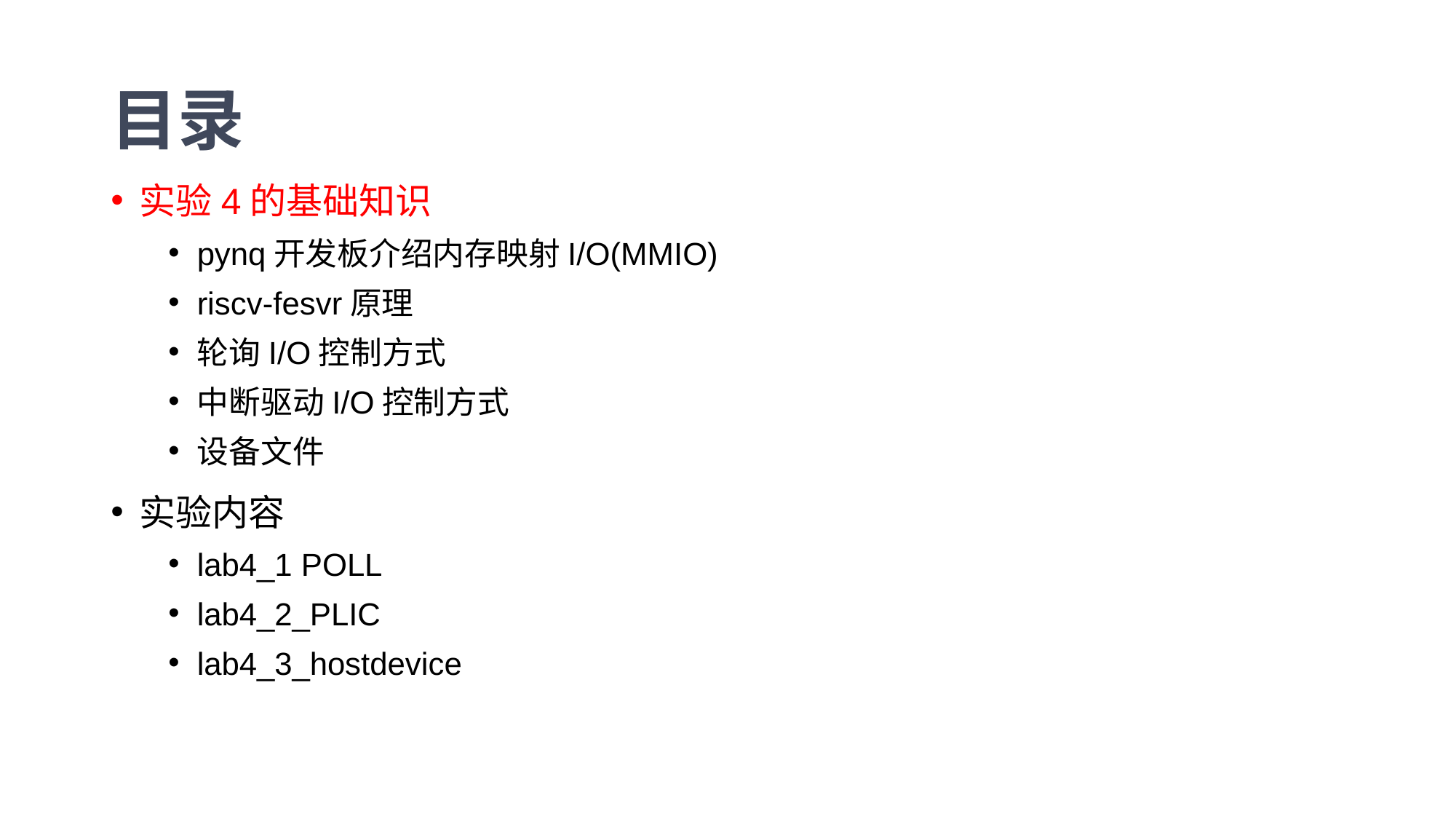

# 目录
实验4的基础知识
pynq开发板介绍内存映射I/O(MMIO)
riscv-fesvr原理
轮询I/O控制方式
中断驱动I/O控制方式
设备文件
实验内容
lab4_1 POLL
lab4_2_PLIC
lab4_3_hostdevice